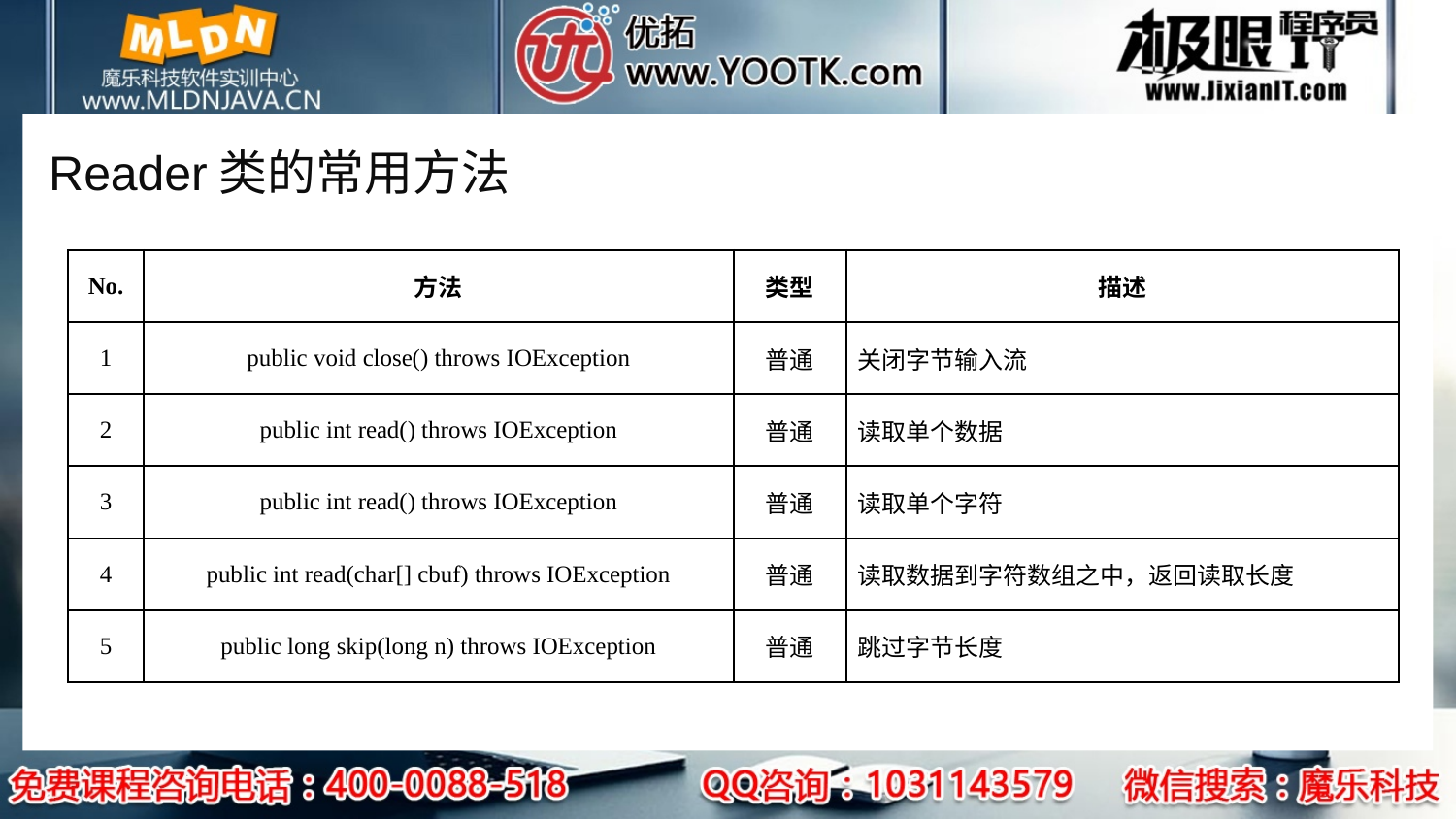

# Reader类的常用方法
| No. | 方法 | 类型 | 描述 |
| --- | --- | --- | --- |
| 1 | public void close() throws IOException | 普通 | 关闭字节输入流 |
| 2 | public int read() throws IOException | 普通 | 读取单个数据 |
| 3 | public int read() throws IOException | 普通 | 读取单个字符 |
| 4 | public int read(char[] cbuf) throws IOException | 普通 | 读取数据到字符数组之中，返回读取长度 |
| 5 | public long skip(long n) throws IOException | 普通 | 跳过字节长度 |